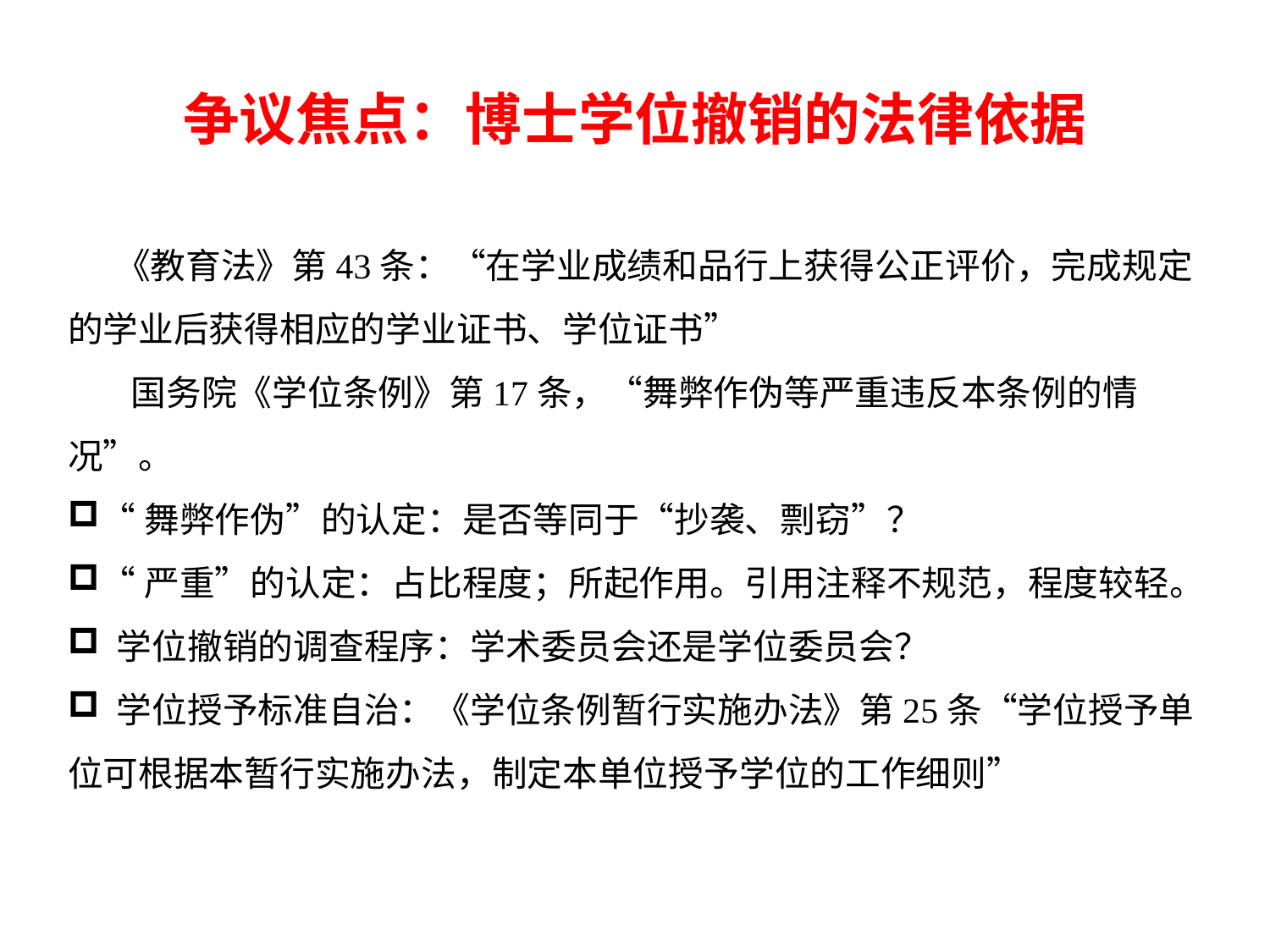

# 争议焦点：博士学位撤销的法律依据
     《教育法》第43条：“在学业成绩和品行上获得公正评价，完成规定的学业后获得相应的学业证书、学位证书”
       国务院《学位条例》第17条，“舞弊作伪等严重违反本条例的情况”。
“舞弊作伪”的认定：是否等同于“抄袭、剽窃”？
“严重”的认定：占比程度；所起作用。引用注释不规范，程度较轻。
 学位撤销的调查程序：学术委员会还是学位委员会？
 学位授予标准自治：《学位条例暂行实施办法》第25条“学位授予单位可根据本暂行实施办法，制定本单位授予学位的工作细则”